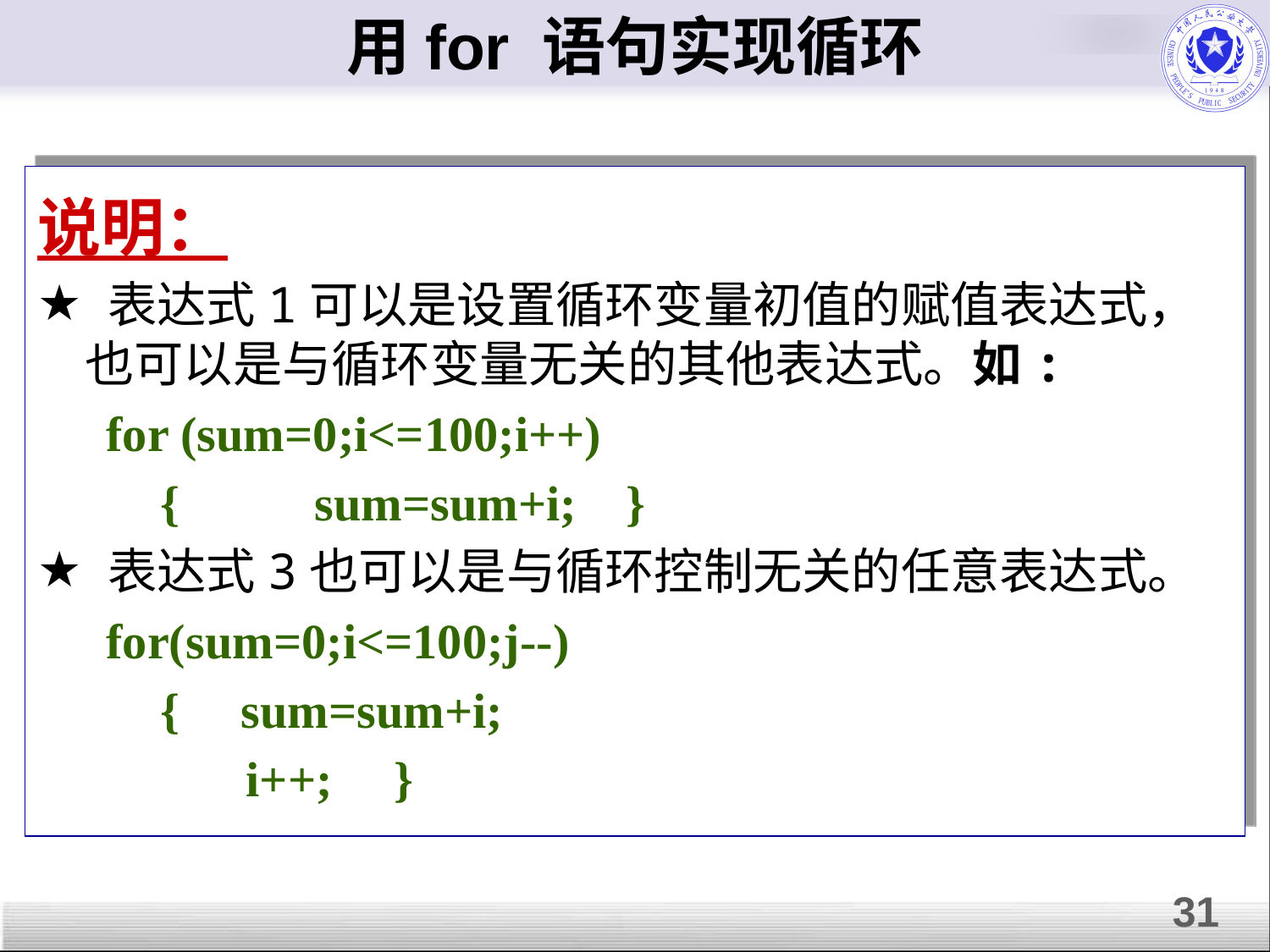

用for 语句实现循环
说明：
 表达式1可以是设置循环变量初值的赋值表达式，也可以是与循环变量无关的其他表达式。如:
     for (sum=0;i<=100;i++)
          {           sum=sum+i;    }
 表达式3也可以是与循环控制无关的任意表达式。
     for(sum=0;i<=100;j--)
          {     sum=sum+i;
                 i++;     }